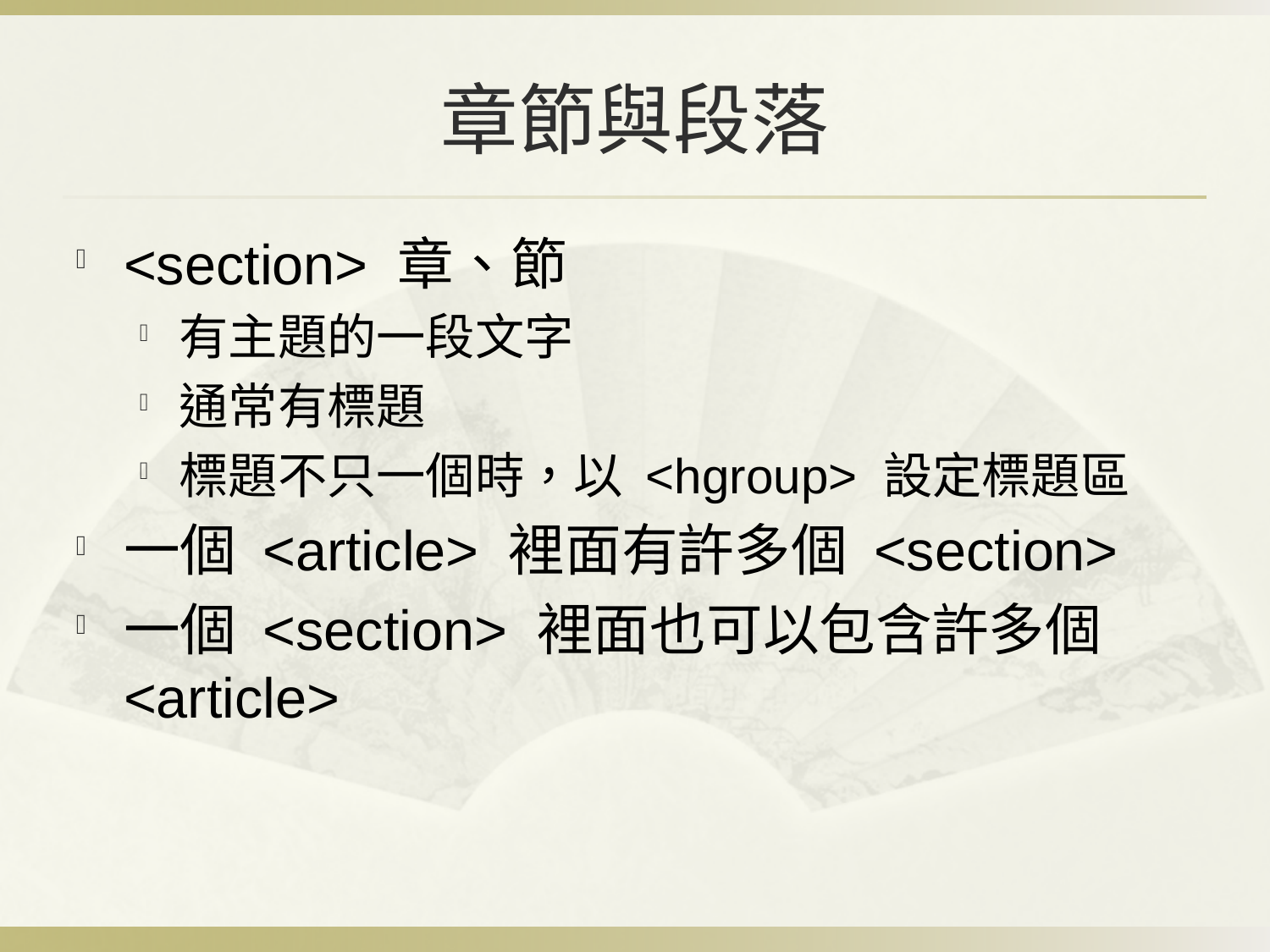

# 章節與段落
<section> 章、節
有主題的一段文字
通常有標題
標題不只一個時，以 <hgroup> 設定標題區
一個 <article> 裡面有許多個 <section>
一個 <section> 裡面也可以包含許多個 <article>